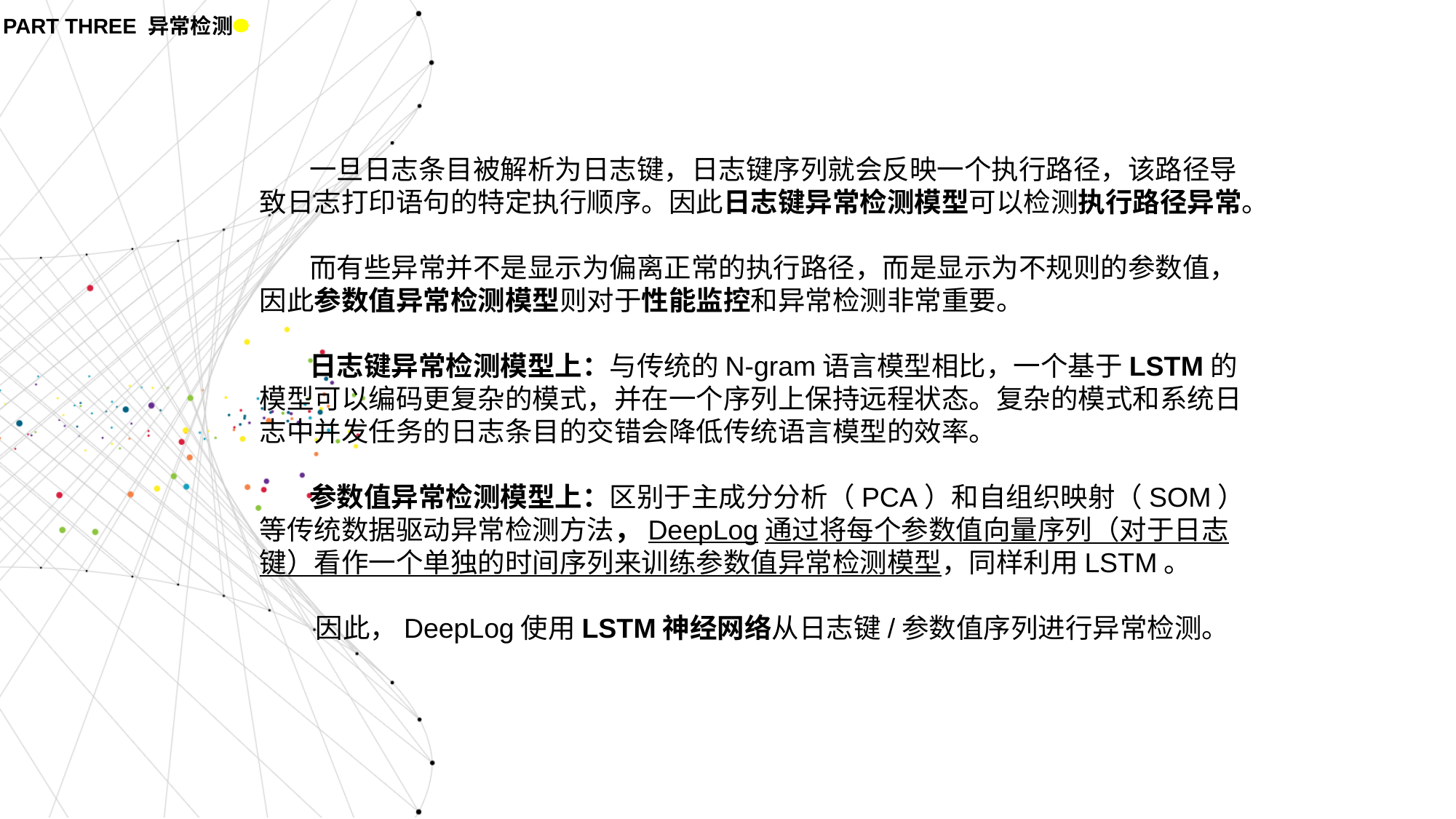

PART THREE 异常检测

       一旦日志条目被解析为日志键，日志键序列就会反映一个执行路径，该路径导致日志打印语句的特定执行顺序。因此日志键异常检测模型可以检测执行路径异常。

       而有些异常并不是显示为偏离正常的执行路径，而是显示为不规则的参数值，因此参数值异常检测模型则对于性能监控和异常检测非常重要。

       日志键异常检测模型上：与传统的N-gram语言模型相比，一个基于LSTM的模型可以编码更复杂的模式，并在一个序列上保持远程状态。复杂的模式和系统日志中并发任务的日志条目的交错会降低传统语言模型的效率。

       参数值异常检测模型上：区别于主成分分析（PCA）和自组织映射（SOM）等传统数据驱动异常检测方法，DeepLog通过将每个参数值向量序列（对于日志键）看作一个单独的时间序列来训练参数值异常检测模型，同样利用LSTM。

        因此，DeepLog使用LSTM神经网络从日志键/参数值序列进行异常检测。